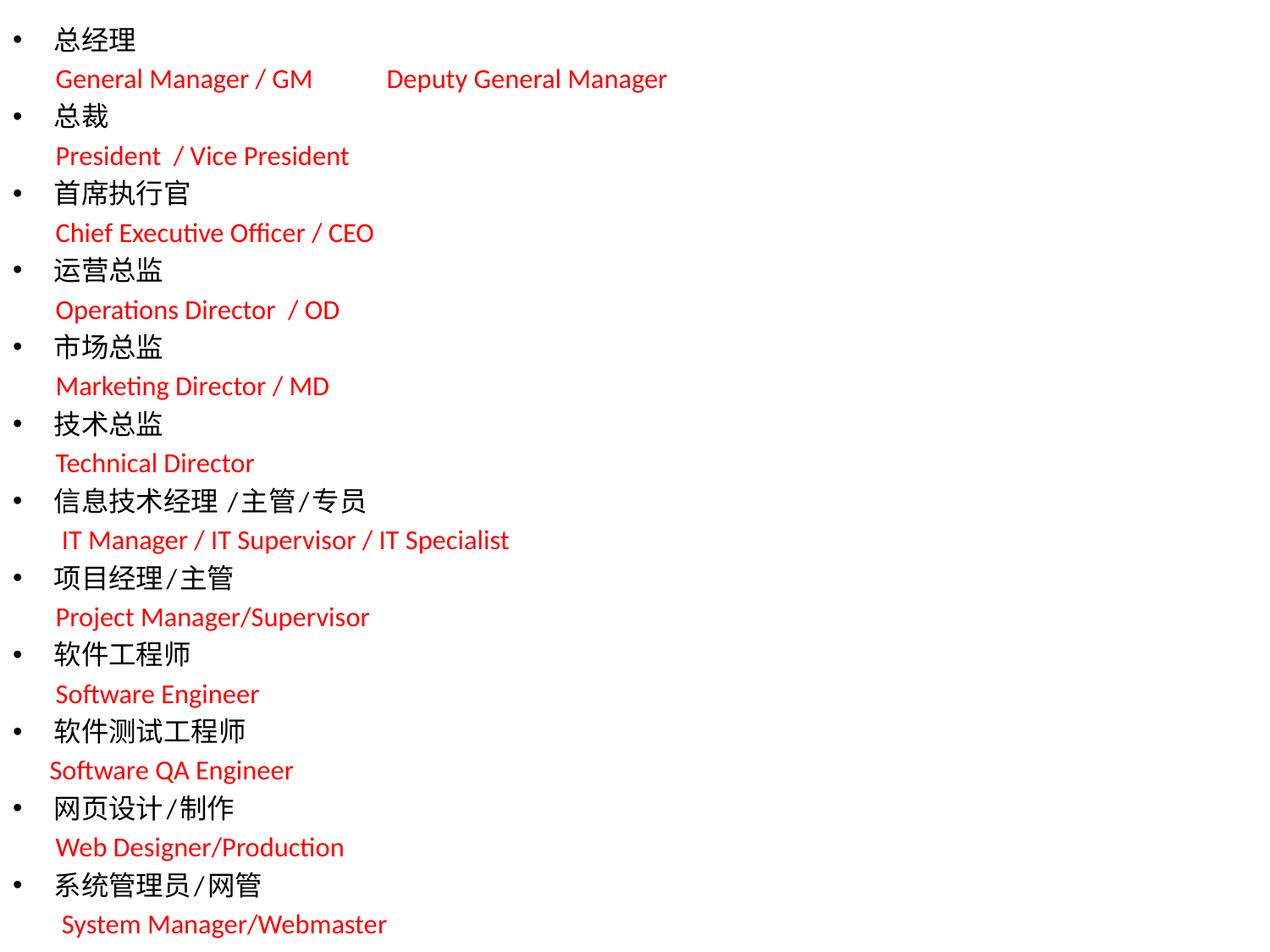

总经理
       General Manager / GM            Deputy General Manager
总裁
       President  / Vice President
首席执行官
       Chief Executive Officer / CEO
运营总监
       Operations Director  / OD
市场总监
       Marketing Director / MD
技术总监
       Technical Director
信息技术经理 /主管/专员
        IT Manager / IT Supervisor / IT Specialist
项目经理/主管
       Project Manager/Supervisor
软件工程师
       Software Engineer
软件测试工程师
      Software QA Engineer
网页设计/制作
       Web Designer/Production
系统管理员/网管
        System Manager/Webmaster